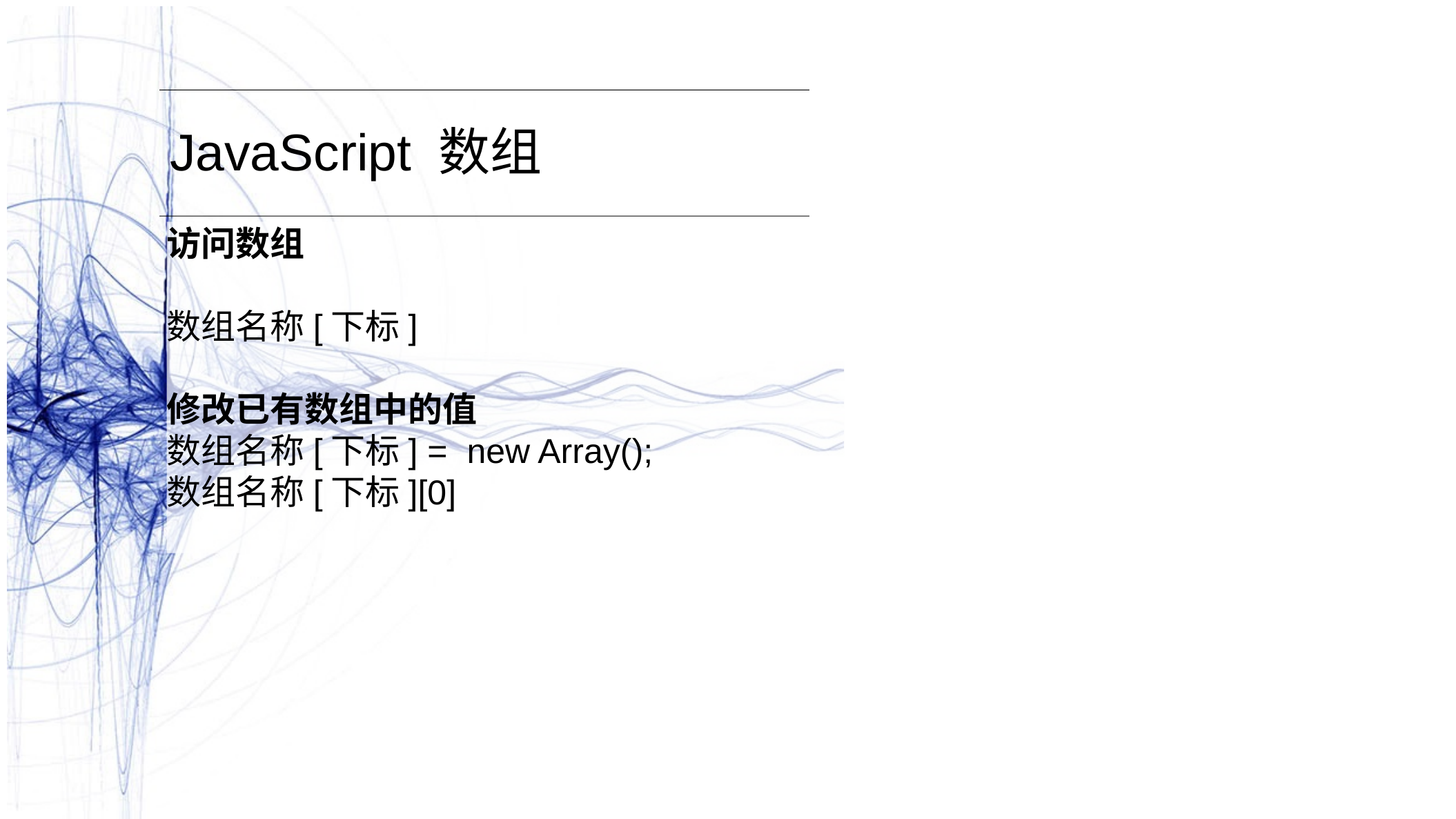

JavaScript 数组

访问数组

数组名称[下标]

修改已有数组中的值
数组名称[下标] =  new Array();
数组名称[下标][0]